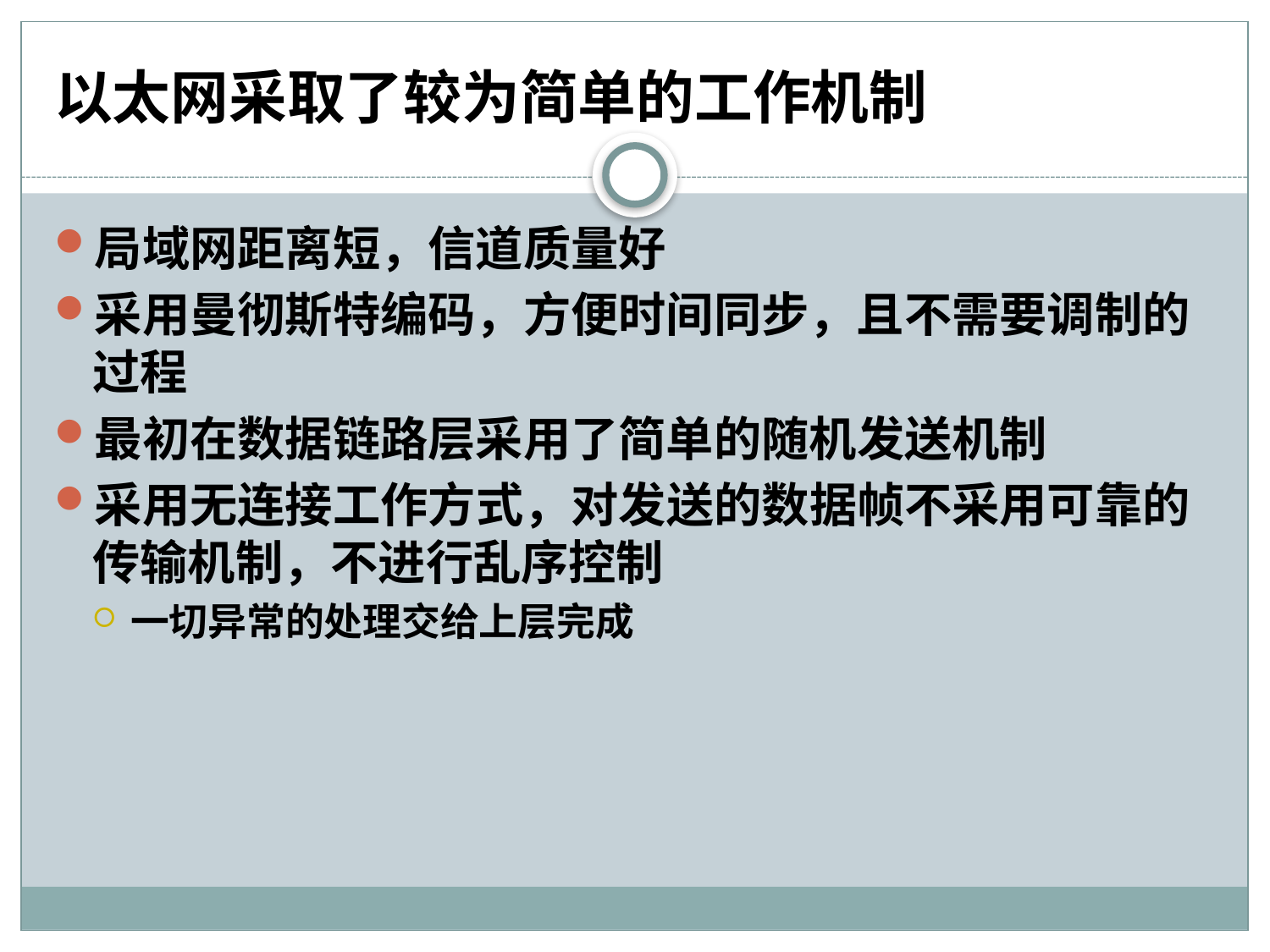

# 以太网采取了较为简单的工作机制
局域网距离短，信道质量好
采用曼彻斯特编码，方便时间同步，且不需要调制的过程
最初在数据链路层采用了简单的随机发送机制
采用无连接工作方式，对发送的数据帧不采用可靠的传输机制，不进行乱序控制
一切异常的处理交给上层完成